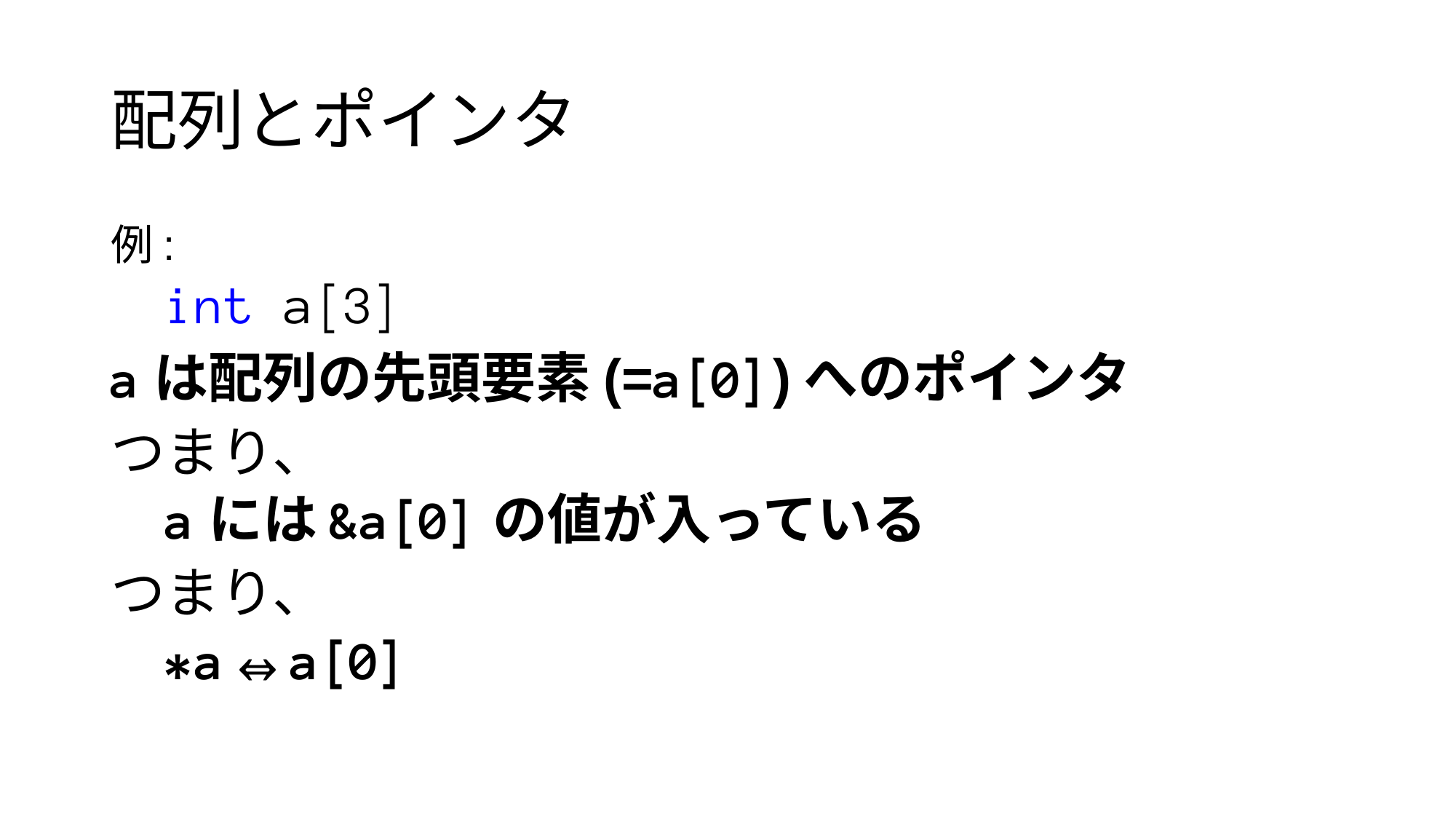

# 配列とポインタ
例:
int a[3]
aは配列の先頭要素(=a[0])へのポインタ
つまり、
aには&a[0]の値が入っている
つまり、
*a⇔a[0]